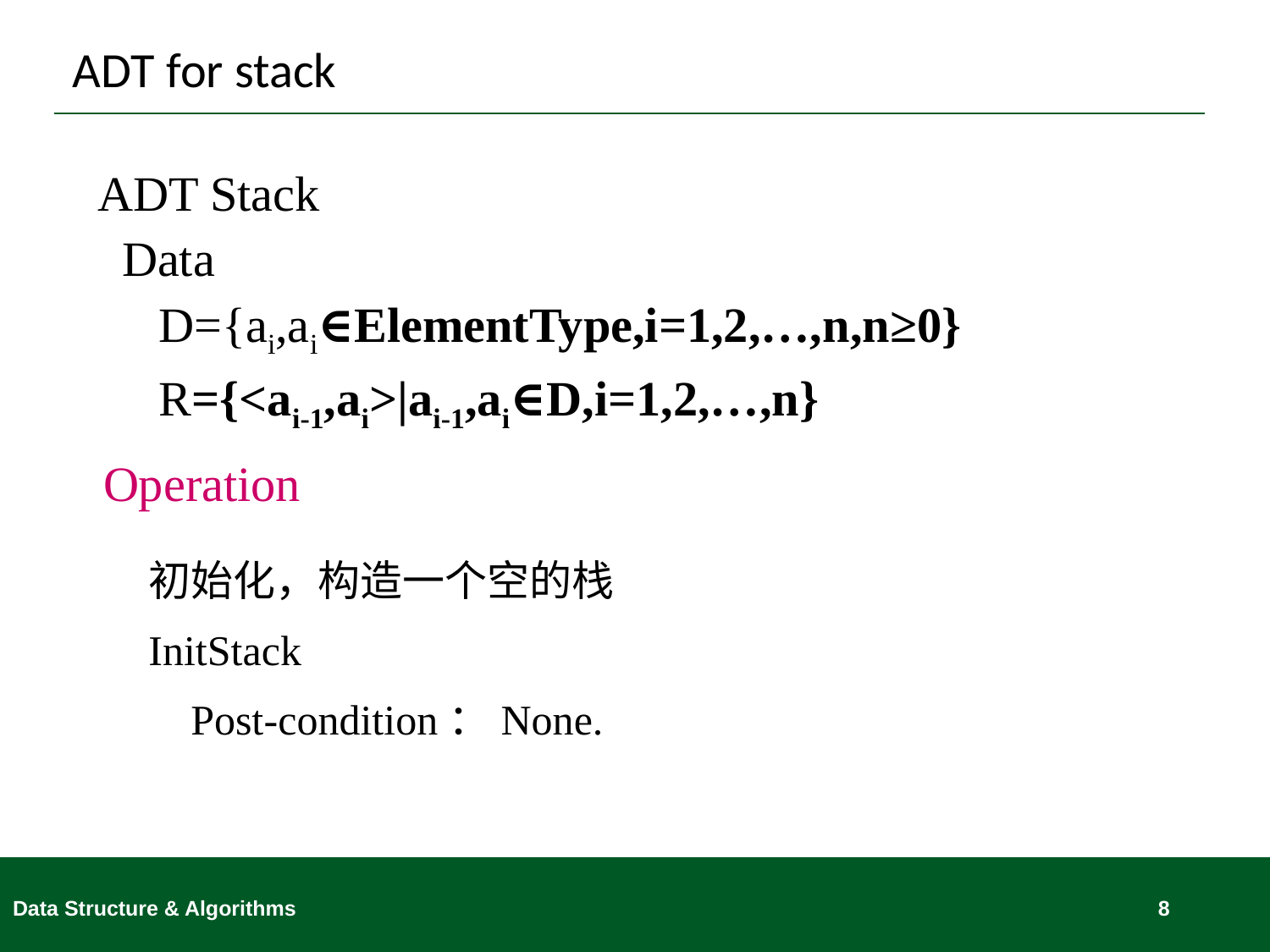

# ADT for stack
ADT Stack
  Data
     D={ai,ai∈ElementType,i=1,2,…,n,n≥0}
     R={<ai-1,ai>|ai-1,ai∈D,i=1,2,…,n}

Operation
初始化，构造一个空的栈
InitStack
    Post-condition：None.
Data Structure & Algorithms
8